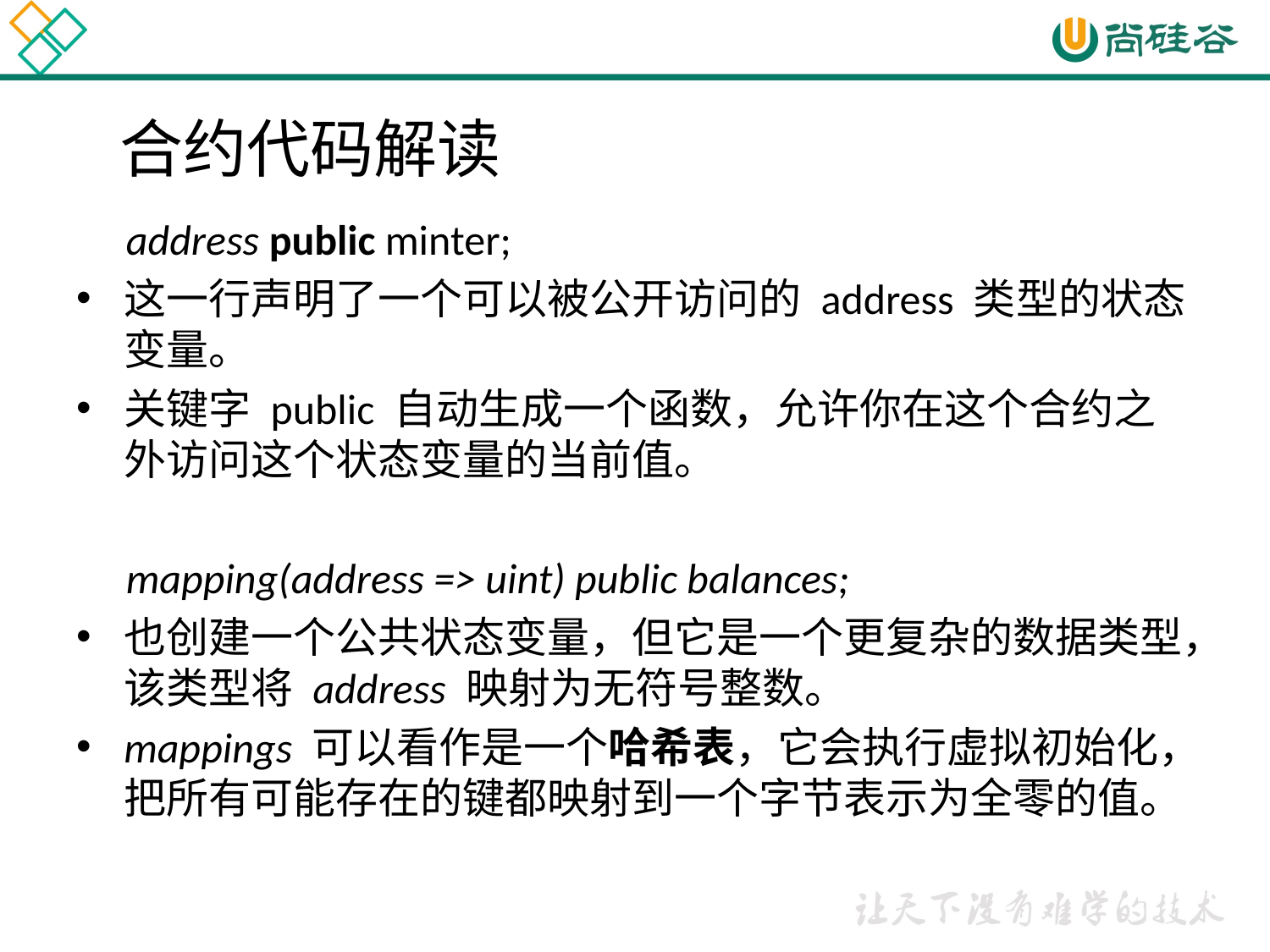

# 合约代码解读
address public minter;
这一行声明了一个可以被公开访问的 address 类型的状态变量。
关键字 public 自动生成一个函数，允许你在这个合约之外访问这个状态变量的当前值。

mapping(address => uint) public balances;
也创建一个公共状态变量，但它是一个更复杂的数据类型，该类型将 address 映射为无符号整数。
mappings 可以看作是一个哈希表，它会执行虚拟初始化，把所有可能存在的键都映射到一个字节表示为全零的值。